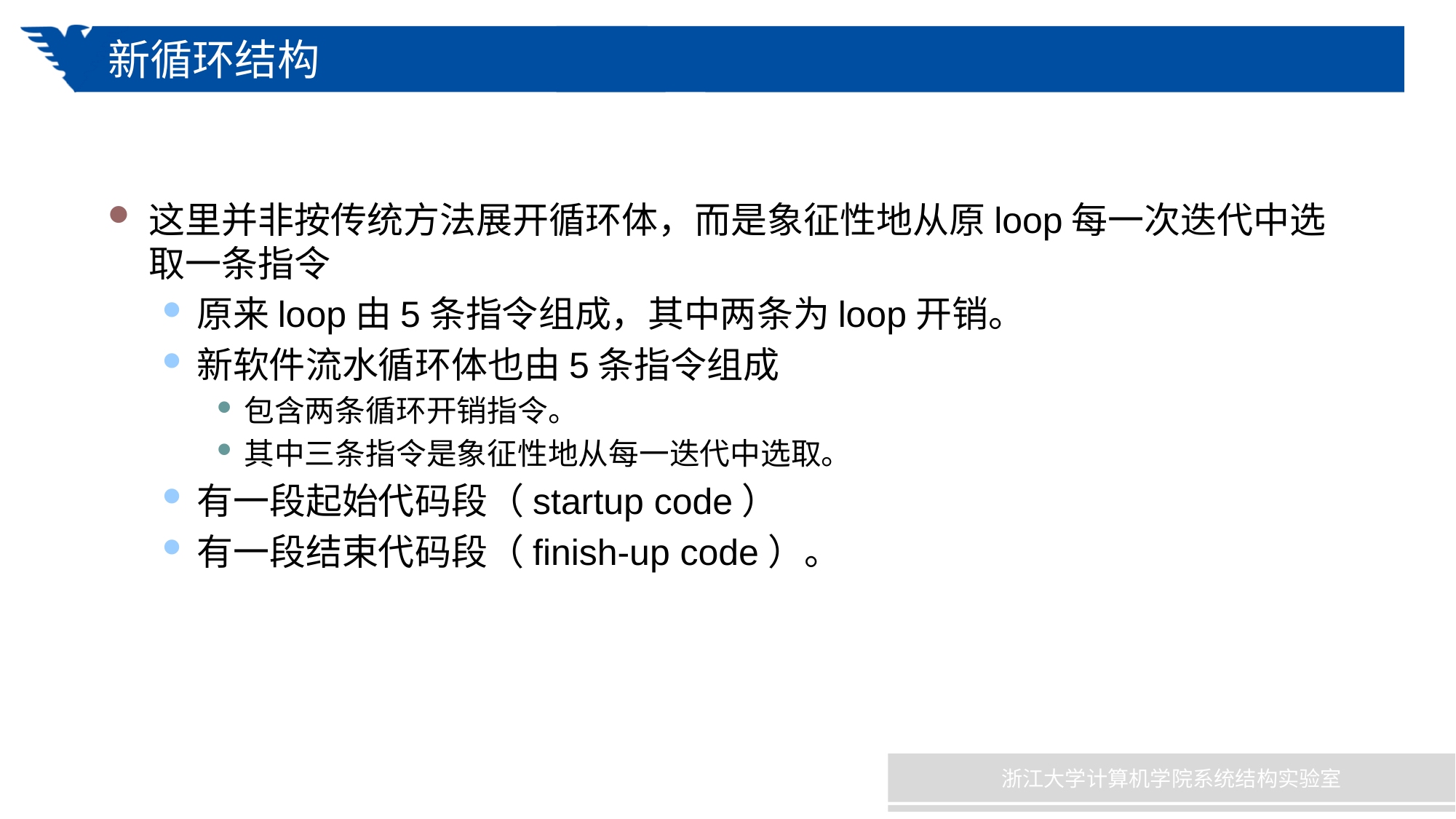

# 新循环结构
这里并非按传统方法展开循环体，而是象征性地从原loop每一次迭代中选取一条指令
原来loop由5条指令组成，其中两条为loop开销。
新软件流水循环体也由5条指令组成
包含两条循环开销指令。
其中三条指令是象征性地从每一迭代中选取。
有一段起始代码段（startup code）
有一段结束代码段（finish-up code）。